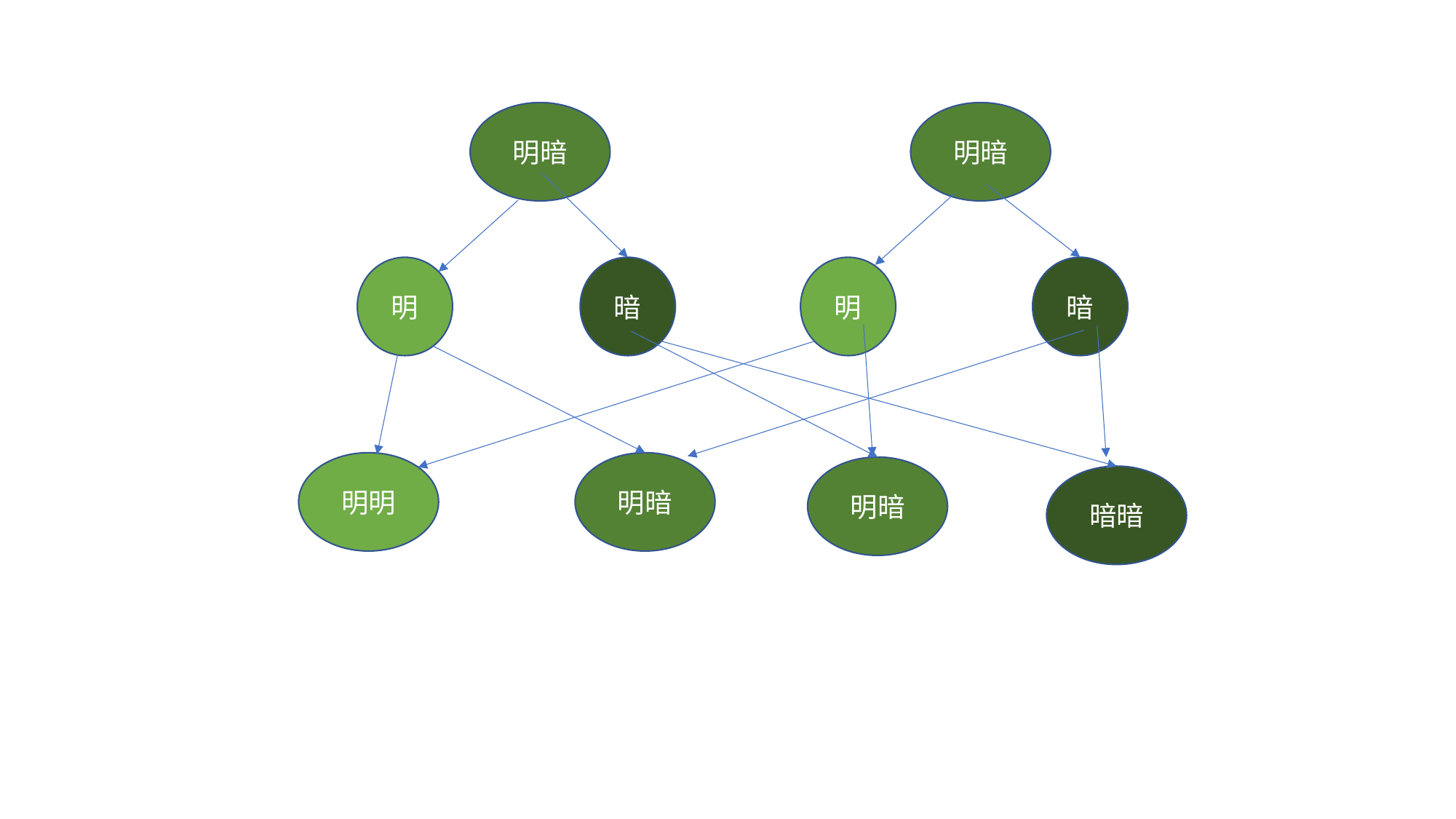

明暗
明暗
暗
明
暗
明
明明
明暗
明暗
暗暗